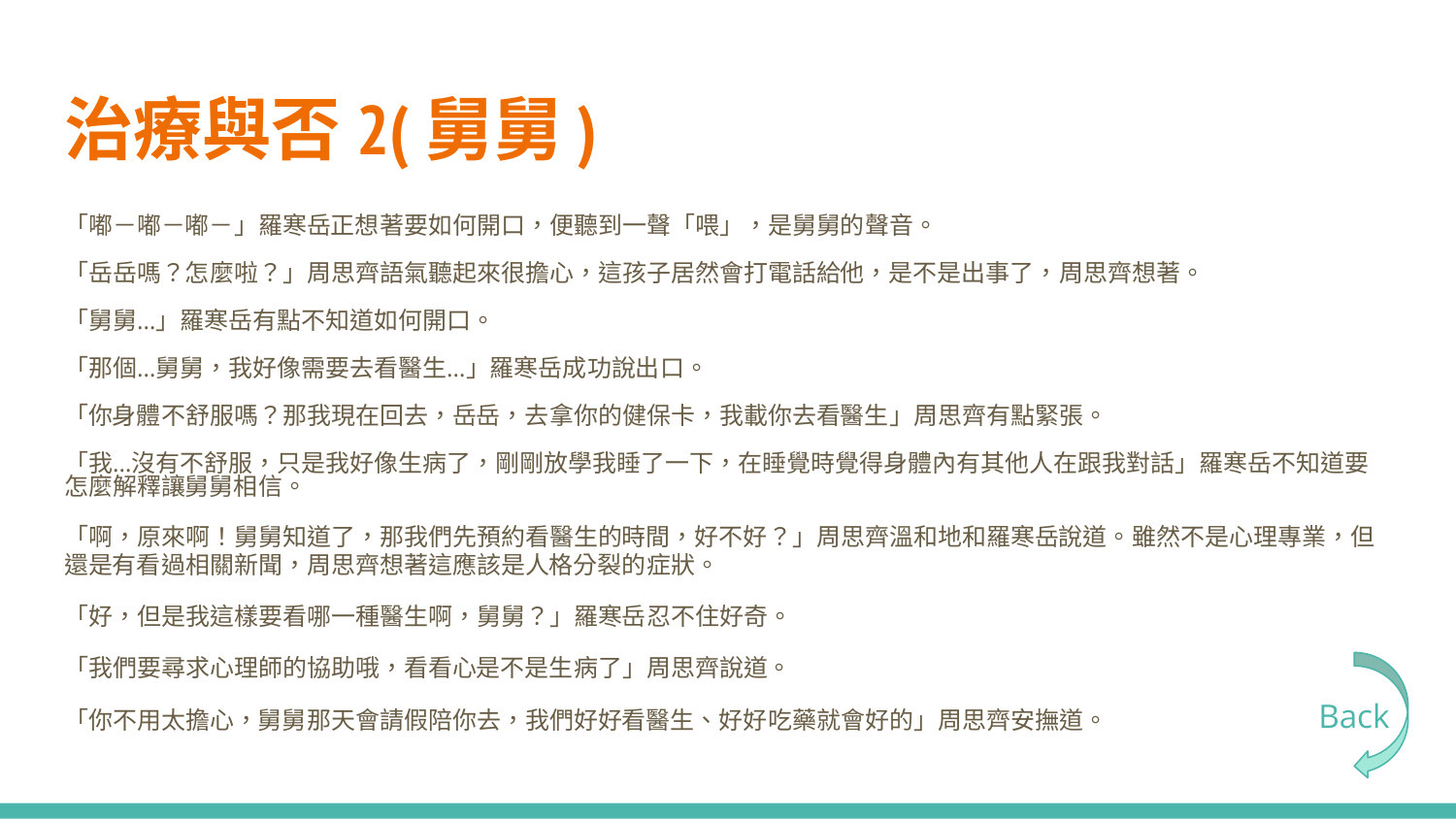

# 治療與否2(舅舅)
「嘟－嘟－嘟－」羅寒岳正想著要如何開口，便聽到一聲「喂」，是舅舅的聲音。
「岳岳嗎？怎麼啦？」周思齊語氣聽起來很擔心，這孩子居然會打電話給他，是不是出事了，周思齊想著。
「舅舅…」羅寒岳有點不知道如何開口。
「那個…舅舅，我好像需要去看醫生…」羅寒岳成功說出口。
「你身體不舒服嗎？那我現在回去，岳岳，去拿你的健保卡，我載你去看醫生」周思齊有點緊張。
「我…沒有不舒服，只是我好像生病了，剛剛放學我睡了一下，在睡覺時覺得身體內有其他人在跟我對話」羅寒岳不知道要怎麼解釋讓舅舅相信。
「啊，原來啊！舅舅知道了，那我們先預約看醫生的時間，好不好？」周思齊溫和地和羅寒岳說道。雖然不是心理專業，但還是有看過相關新聞，周思齊想著這應該是人格分裂的症狀。
「好，但是我這樣要看哪一種醫生啊，舅舅？」羅寒岳忍不住好奇。
「我們要尋求心理師的協助哦，看看心是不是生病了」周思齊說道。
「你不用太擔心，舅舅那天會請假陪你去，我們好好看醫生、好好吃藥就會好的」周思齊安撫道。

Back